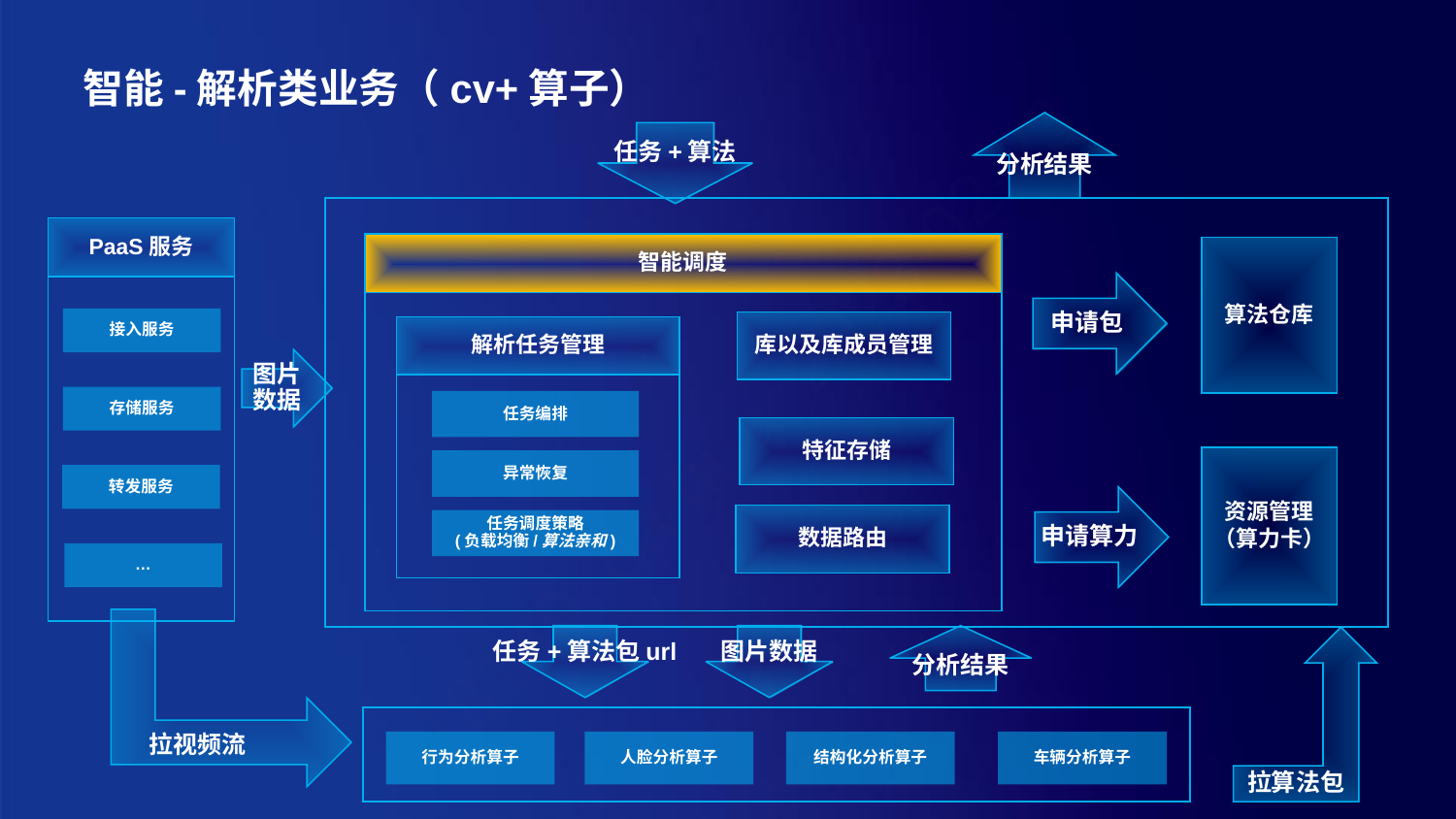

智能-解析类业务（cv+算子）
分析结果
任务+算法

PaaS服务

智能调度
算法仓库
申请包
接入服务
库以及库成员管理
解析任务管理

图片
数据
存储服务
任务编排
特征存储
资源管理
（算力卡）
异常恢复
转发服务
申请算力
数据路由
任务调度策略
(负载均衡/算法亲和)
…

任务+算法包url
图片数据
分析结果
拉算法包

行为分析算子
人脸分析算子
结构化分析算子
车辆分析算子
拉视频流